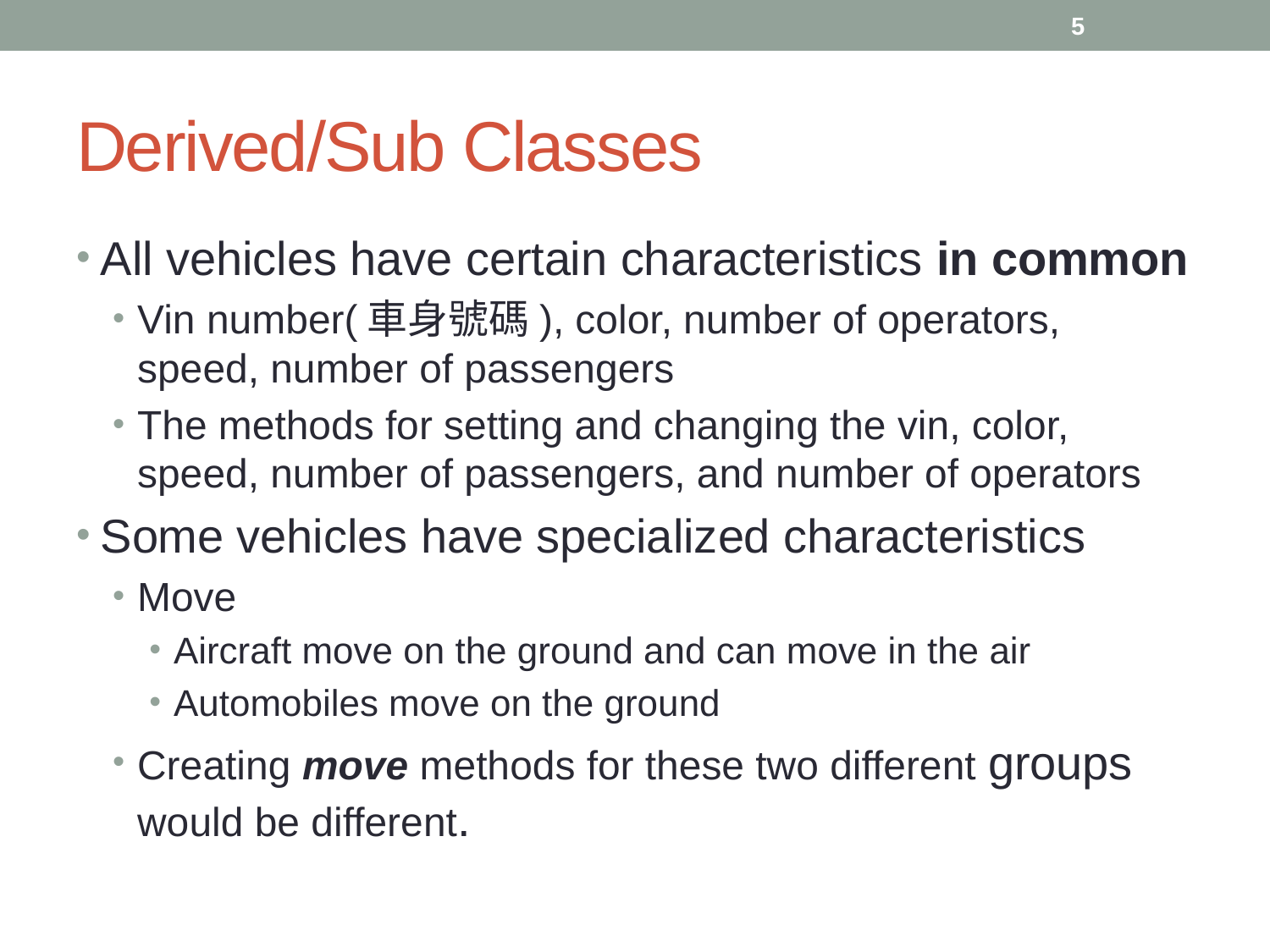

5
# Derived/Sub Classes
All vehicles have certain characteristics in common
Vin number(車身號碼), color, number of operators, speed, number of passengers
The methods for setting and changing the vin, color, speed, number of passengers, and number of operators
Some vehicles have specialized characteristics
Move
Aircraft move on the ground and can move in the air
Automobiles move on the ground
Creating move methods for these two different groups would be different.